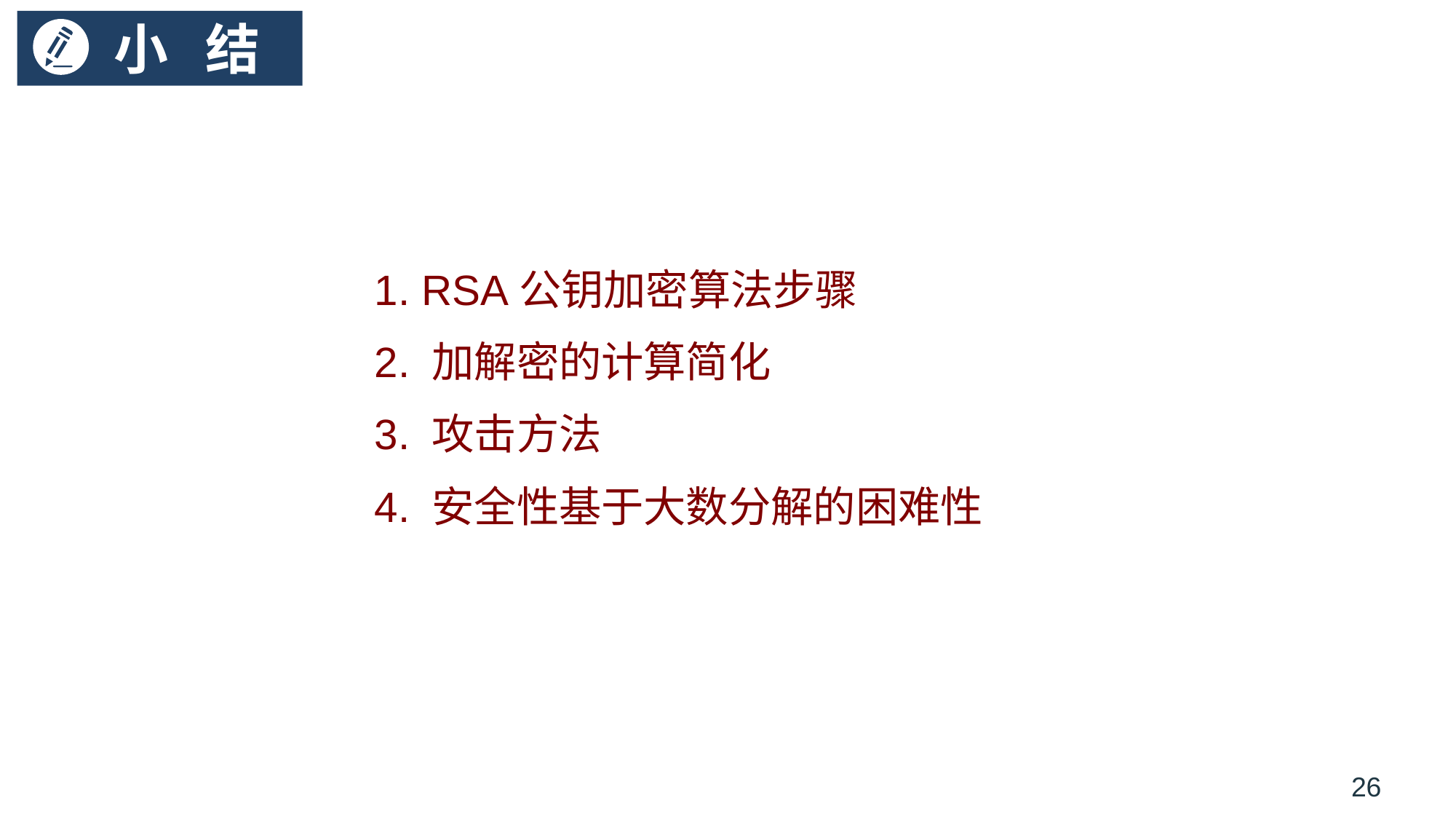

# 小   结

1. RSA公钥加密算法步骤
2. 加解密的计算简化
3. 攻击方法
4. 安全性基于大数分解的困难性